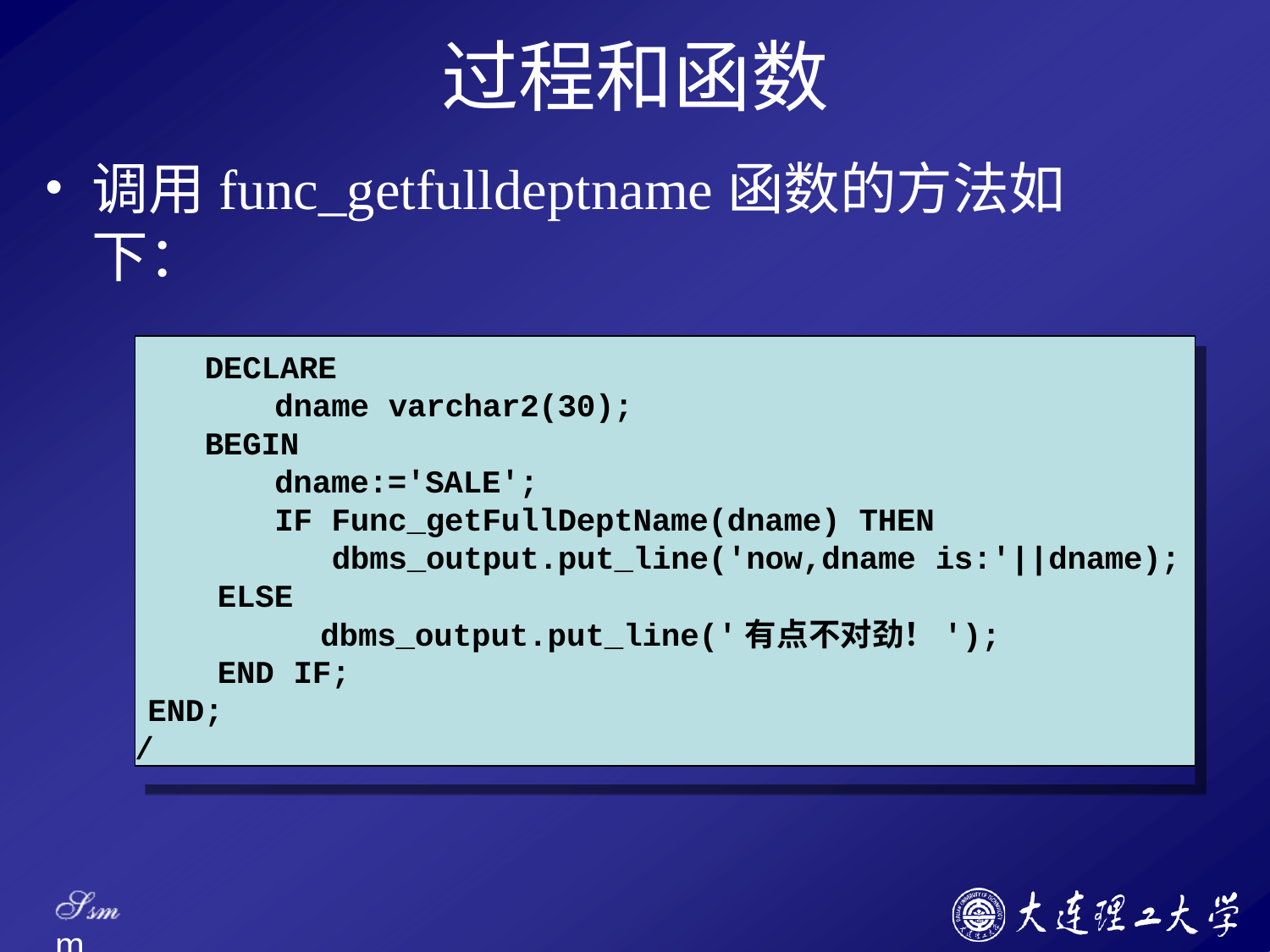

# 过程和函数
调用func_getfulldeptname函数的方法如下：
DECLARE
dname varchar2(30);
BEGIN
dname:='SALE';
IF Func_getFullDeptName(dname) THEN  dbms_output.put_line('now,dname is:'||dname);
ELSE
dbms_output.put_line('有点不对劲！');
END IF;
END;
/

Ssm